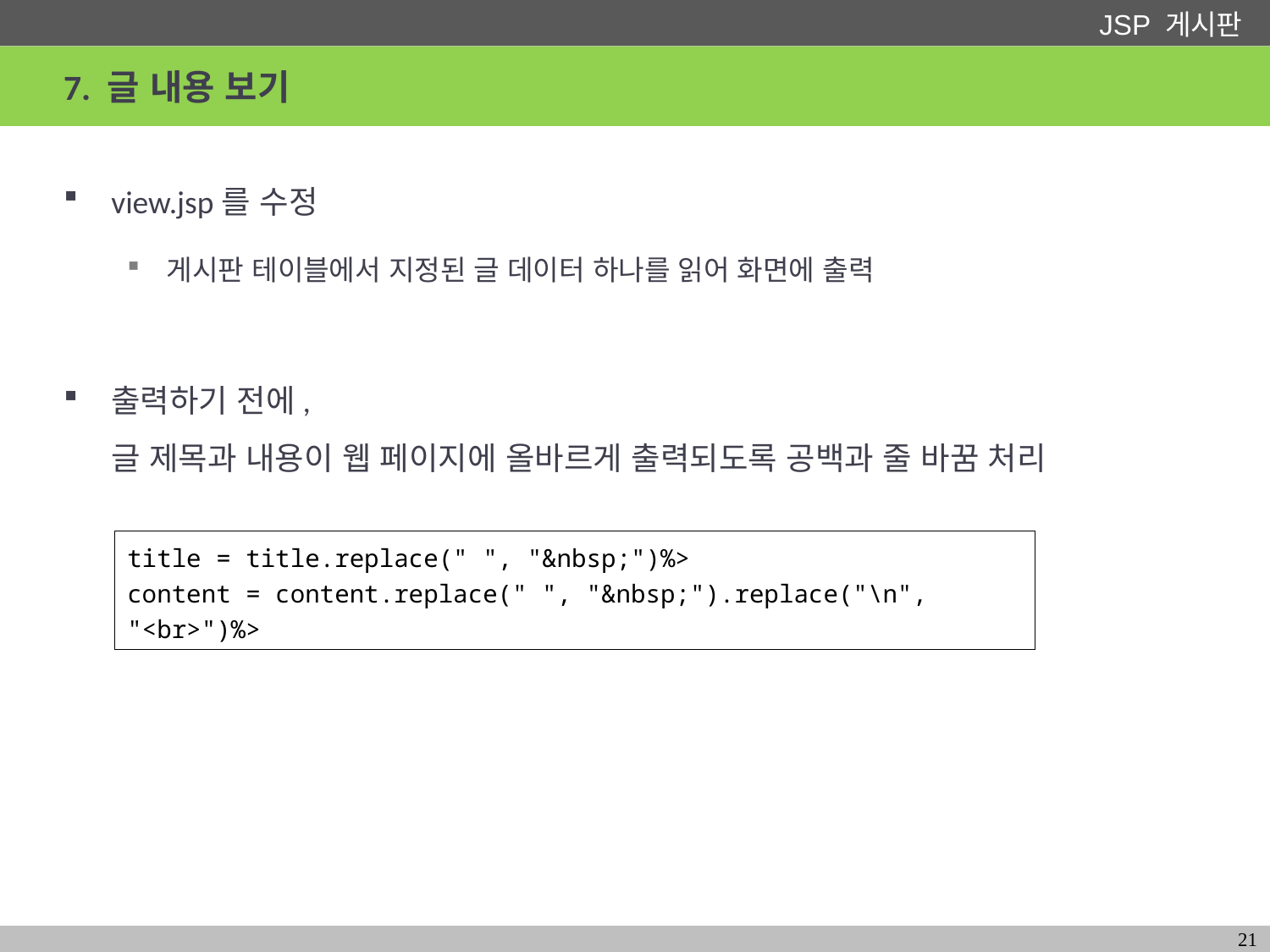

# 7. 글 내용 보기
view.jsp를 수정
게시판 테이블에서 지정된 글 데이터 하나를 읽어 화면에 출력

출력하기 전에,
글 제목과 내용이 웹 페이지에 올바르게 출력되도록 공백과 줄 바꿈 처리

title = title.replace(" ", "&nbsp;")%>
content = content.replace(" ", "&nbsp;").replace("\n", "<br>")%>
21